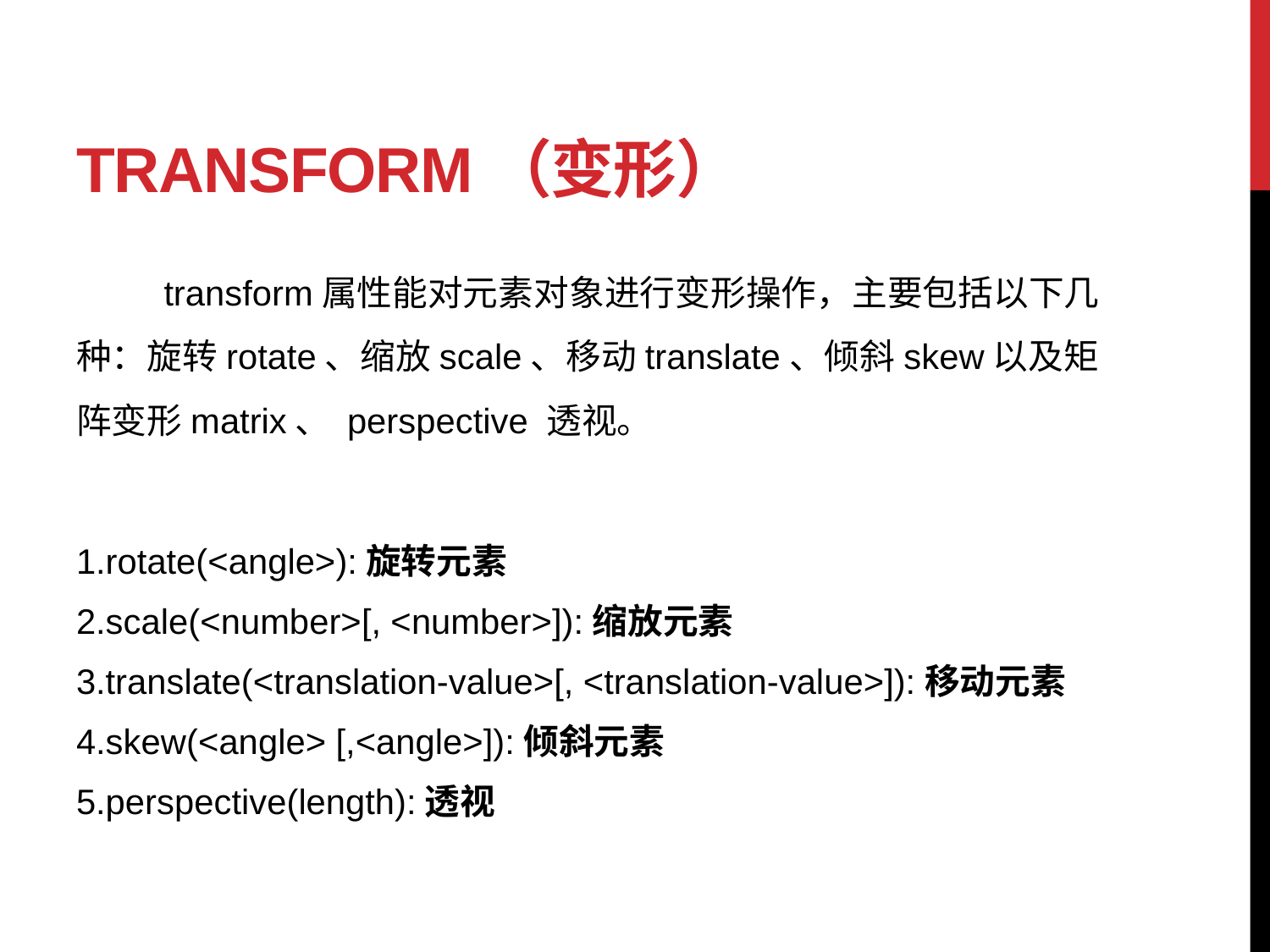

# Transform（变形）
         transform属性能对元素对象进行变形操作，主要包括以下几种：旋转rotate、缩放scale、移动translate、倾斜skew以及矩阵变形matrix、 perspective 透视。

1.rotate(<angle>):旋转元素
2.scale(<number>[, <number>]):缩放元素
3.translate(<translation-value>[, <translation-value>]):移动元素
4.skew(<angle> [,<angle>]):倾斜元素
5.perspective(length):透视